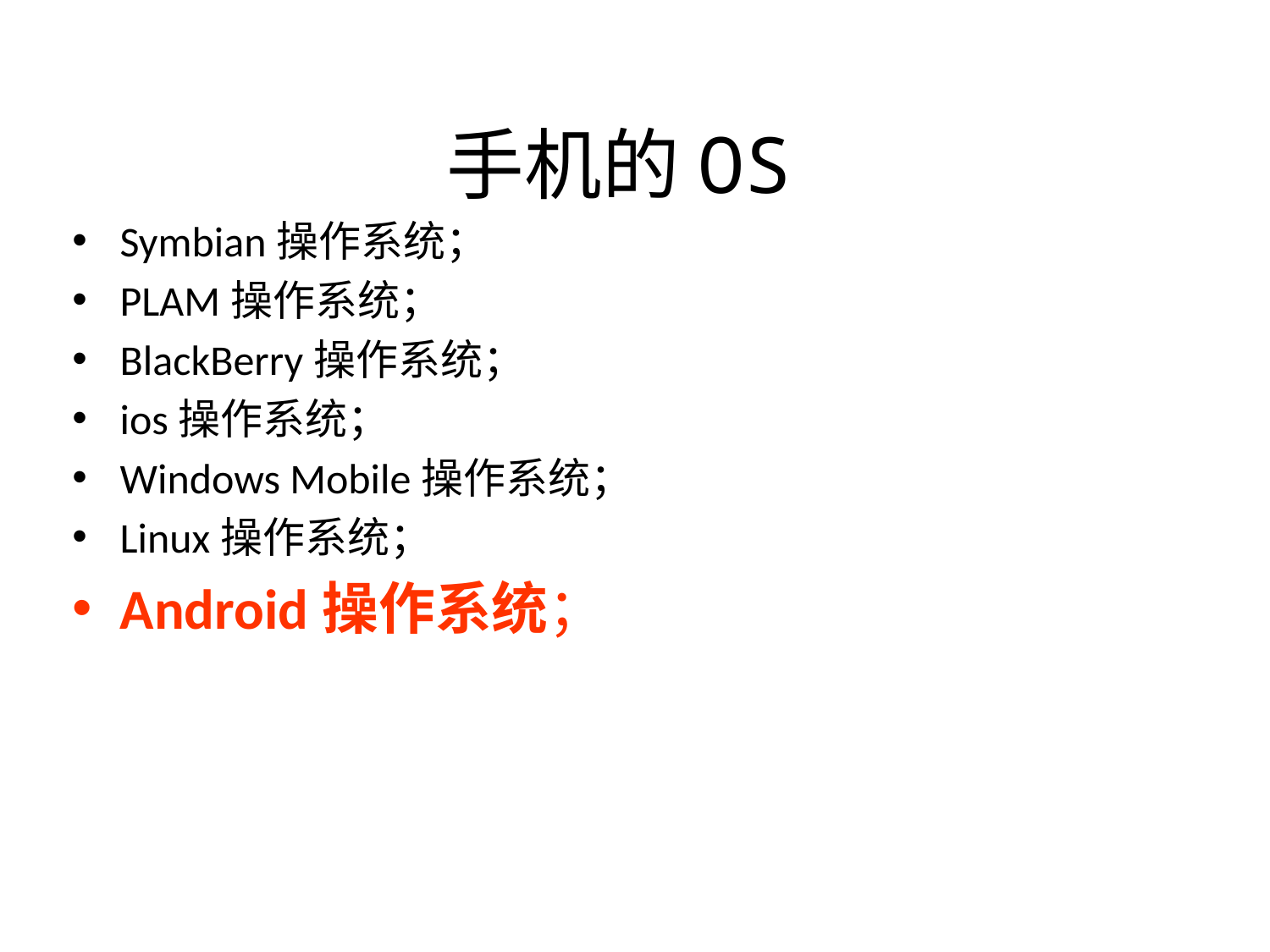

# 手机的OS
Symbian操作系统；
PLAM操作系统；
BlackBerry操作系统；
ios操作系统；
Windows Mobile操作系统；
Linux操作系统；
Android操作系统；